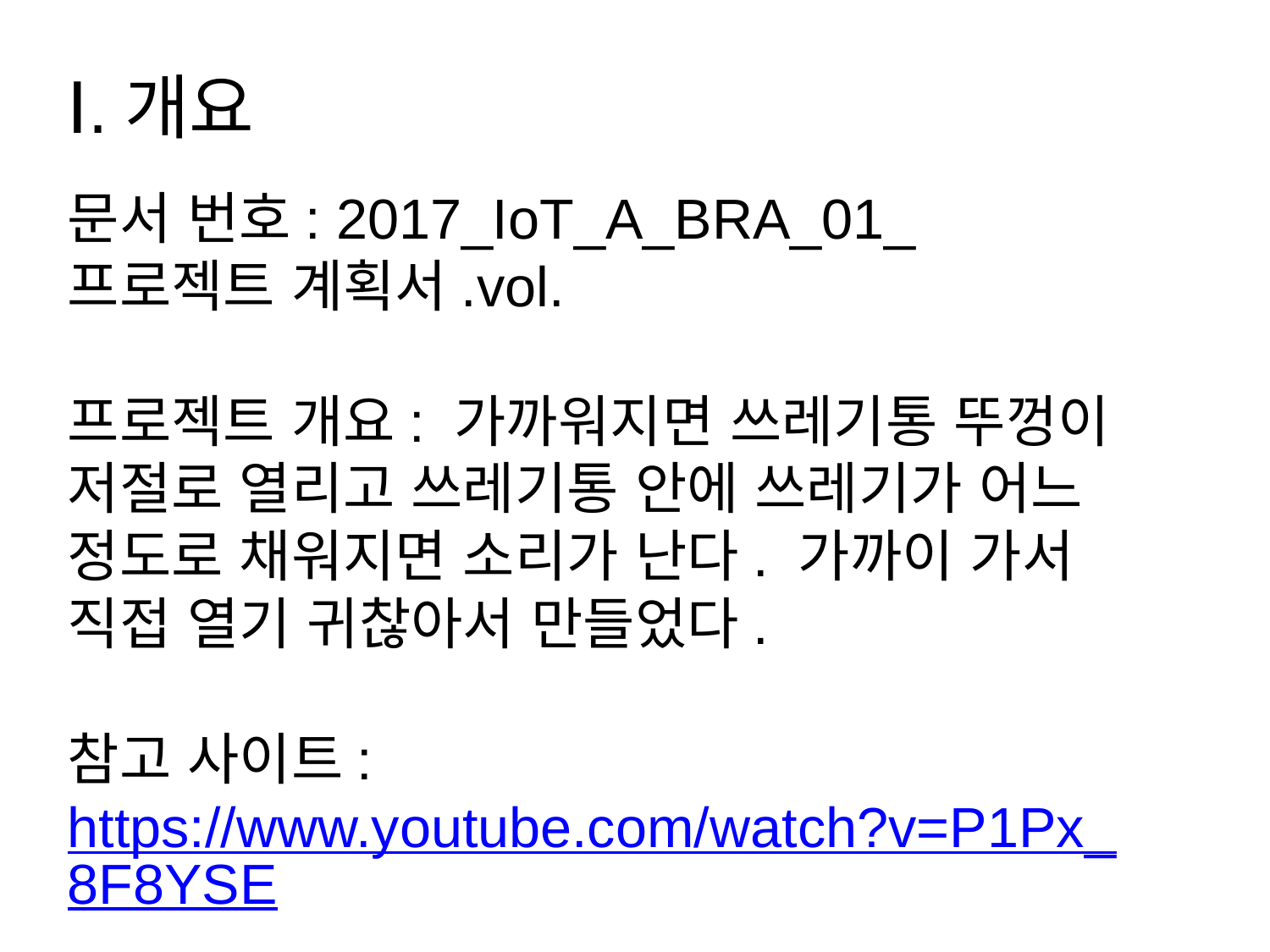

Ⅰ.개요
문서 번호: 2017_IoT_A_BRA_01_프로젝트 계획서.vol.

프로젝트 개요: 가까워지면 쓰레기통 뚜껑이 저절로 열리고 쓰레기통 안에 쓰레기가 어느 정도로 채워지면 소리가 난다. 가까이 가서 직접 열기 귀찮아서 만들었다.

참고 사이트: https://www.youtube.com/watch?v=P1Px_8F8YSE